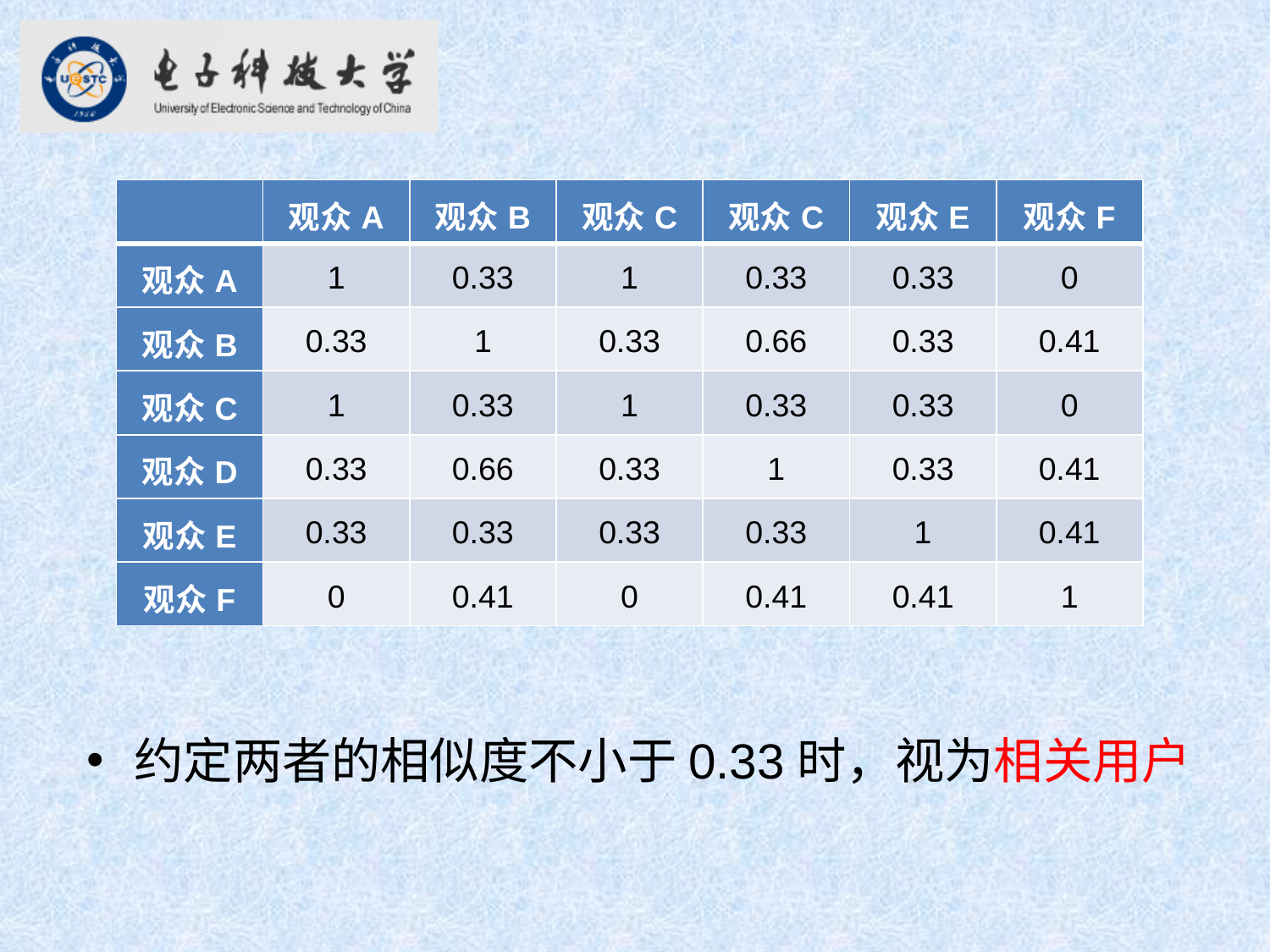

约定两者的相似度不小于0.33时，视为相关用户
|  | 观众A | 观众B | 观众C | 观众C | 观众E | 观众F |
| --- | --- | --- | --- | --- | --- | --- |
| 观众A | 1 | 0.33 | 1 | 0.33 | 0.33 | 0 |
| 观众B | 0.33 | 1 | 0.33 | 0.66 | 0.33 | 0.41 |
| 观众C | 1 | 0.33 | 1 | 0.33 | 0.33 | 0 |
| 观众D | 0.33 | 0.66 | 0.33 | 1 | 0.33 | 0.41 |
| 观众E | 0.33 | 0.33 | 0.33 | 0.33 | 1 | 0.41 |
| 观众F | 0 | 0.41 | 0 | 0.41 | 0.41 | 1 |